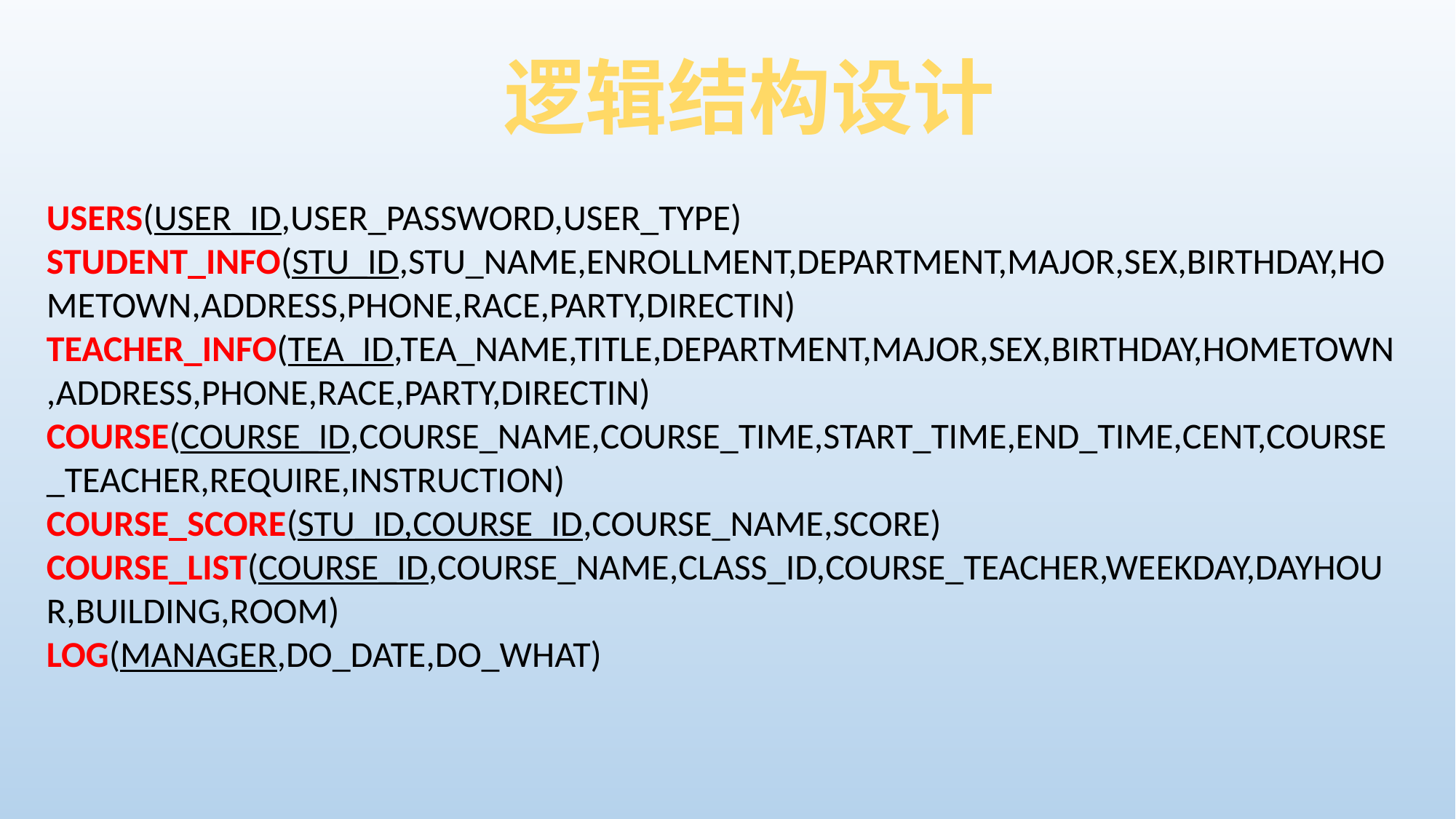

逻辑结构设计
USERS(USER_ID,USER_PASSWORD,USER_TYPE)
STUDENT_INFO(STU_ID,STU_NAME,ENROLLMENT,DEPARTMENT,MAJOR,SEX,BIRTHDAY,HOMETOWN,ADDRESS,PHONE,RACE,PARTY,DIRECTIN)
TEACHER_INFO(TEA_ID,TEA_NAME,TITLE,DEPARTMENT,MAJOR,SEX,BIRTHDAY,HOMETOWN,ADDRESS,PHONE,RACE,PARTY,DIRECTIN)
COURSE(COURSE_ID,COURSE_NAME,COURSE_TIME,START_TIME,END_TIME,CENT,COURSE_TEACHER,REQUIRE,INSTRUCTION)
COURSE_SCORE(STU_ID,COURSE_ID,COURSE_NAME,SCORE)
COURSE_LIST(COURSE_ID,COURSE_NAME,CLASS_ID,COURSE_TEACHER,WEEKDAY,DAYHOUR,BUILDING,ROOM)
LOG(MANAGER,DO_DATE,DO_WHAT)